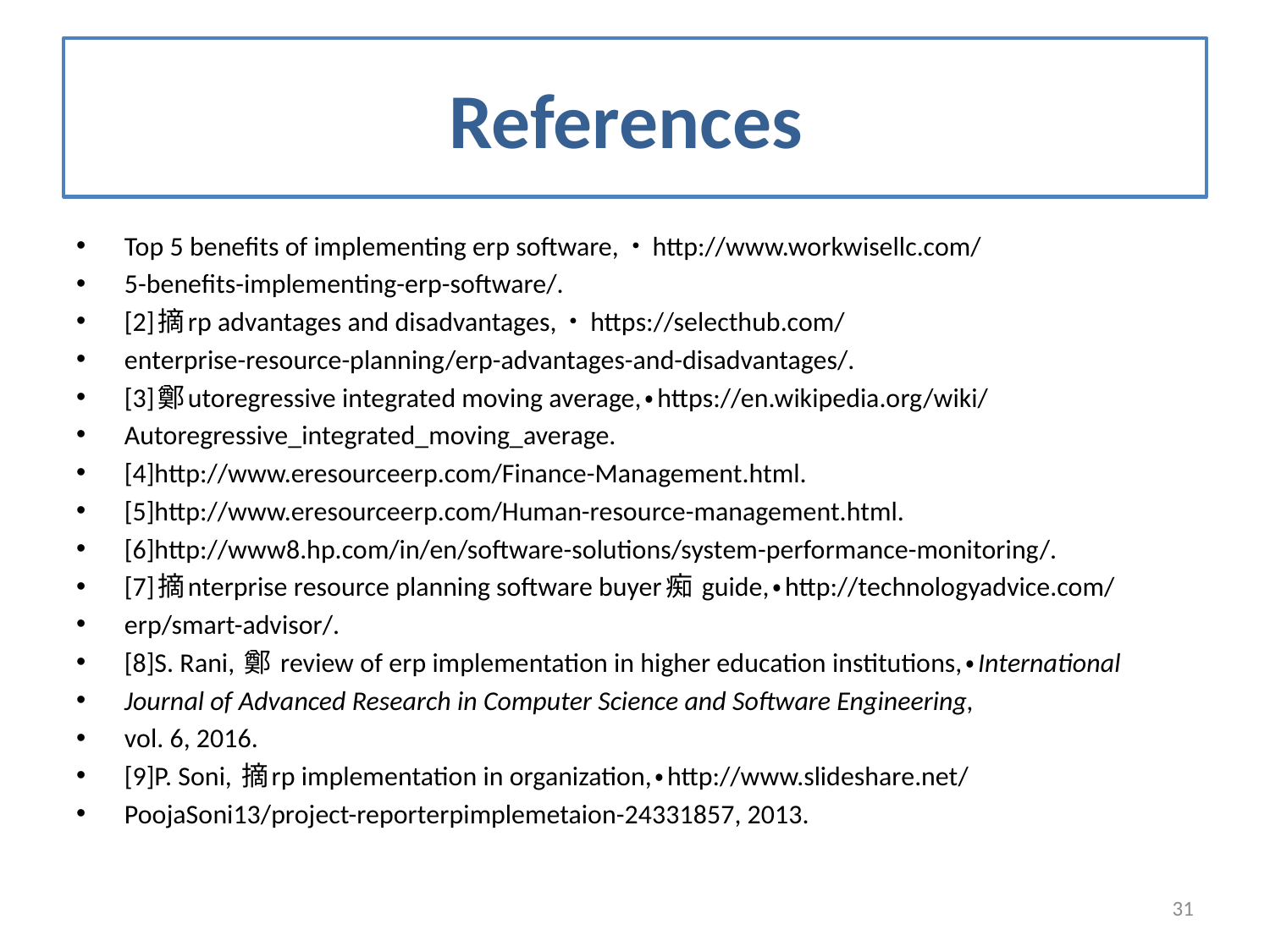

# References
Top 5 beneﬁts of implementing erp software,・http://www.workwisellc.com/
5-beneﬁts-implementing-erp-software/.
[2]摘rp advantages and disadvantages,・https://selecthub.com/
enterprise-resource-planning/erp-advantages-and-disadvantages/.
[3]鄭utoregressive integrated moving average,・https://en.wikipedia.org/wiki/
Autoregressive_integrated_moving_average.
[4]http://www.eresourceerp.com/Finance-Management.html.
[5]http://www.eresourceerp.com/Human-resource-management.html.
[6]http://www8.hp.com/in/en/software-solutions/system-performance-monitoring/.
[7]摘nterprise resource planning software buyer痴 guide,・http://technologyadvice.com/
erp/smart-advisor/.
[8]S. Rani, 鄭 review of erp implementation in higher education institutions,・International
Journal of Advanced Research in Computer Science and Software Engineering,
vol. 6, 2016.
[9]P. Soni, 摘rp implementation in organization,・http://www.slideshare.net/
PoojaSoni13/project-reporterpimplemetaion-24331857, 2013.
31